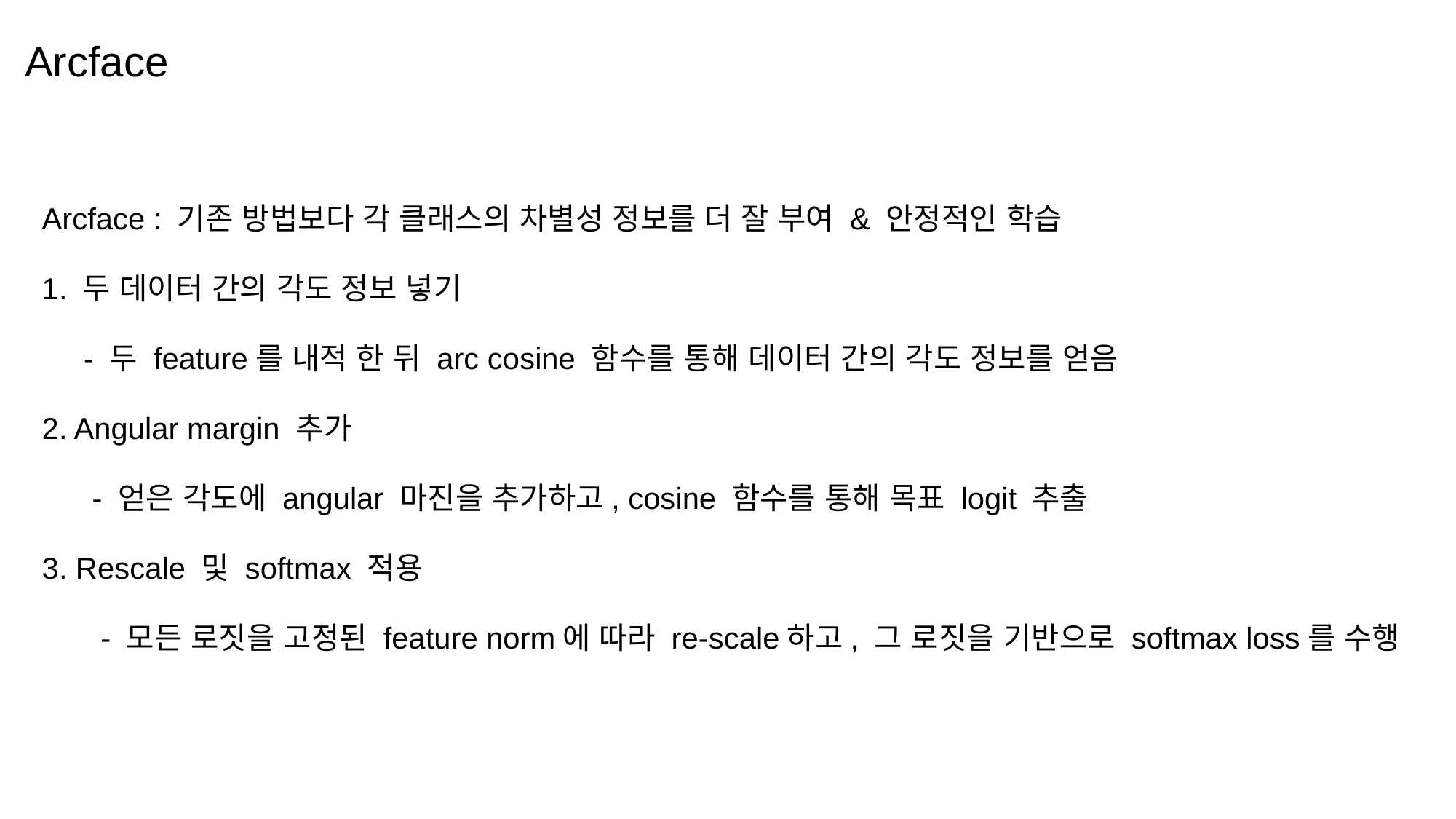

# Arcface
Arcface : 기존 방법보다 각 클래스의 차별성 정보를 더 잘 부여 & 안정적인 학습
1. 두 데이터 간의 각도 정보 넣기
     - 두 feature를 내적 한 뒤 arc cosine 함수를 통해 데이터 간의 각도 정보를 얻음
2. Angular margin 추가
      - 얻은 각도에 angular 마진을 추가하고, cosine 함수를 통해 목표 logit 추출
3. Rescale 및 softmax 적용
       - 모든 로짓을 고정된 feature norm에 따라 re-scale하고, 그 로짓을 기반으로 softmax loss를 수행